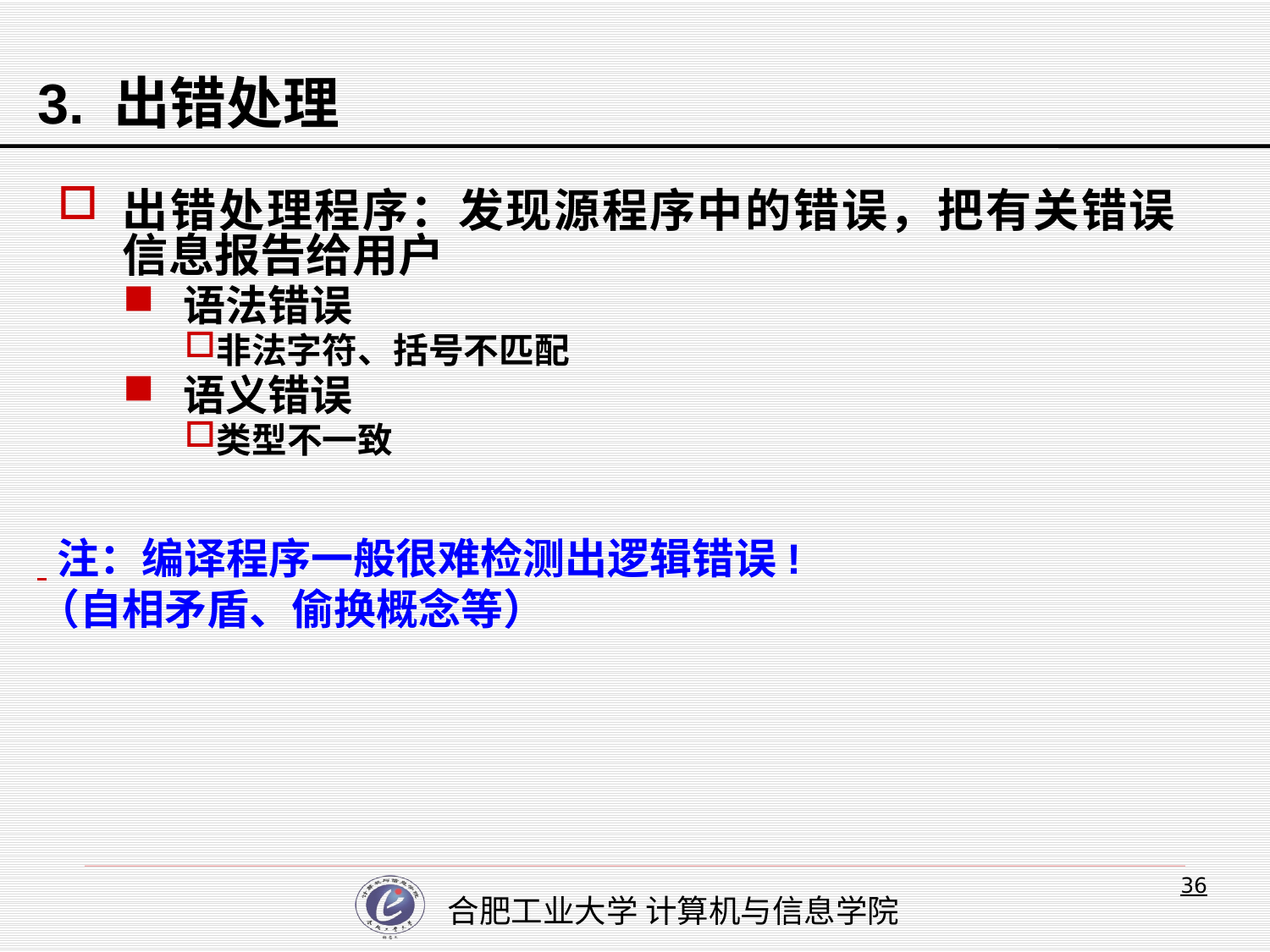

# 3. 出错处理

出错处理程序：发现源程序中的错误，把有关错误信息报告给用户
语法错误
非法字符、括号不匹配
语义错误
类型不一致

 注：编译程序一般很难检测出逻辑错误!
（自相矛盾、偷换概念等）
36